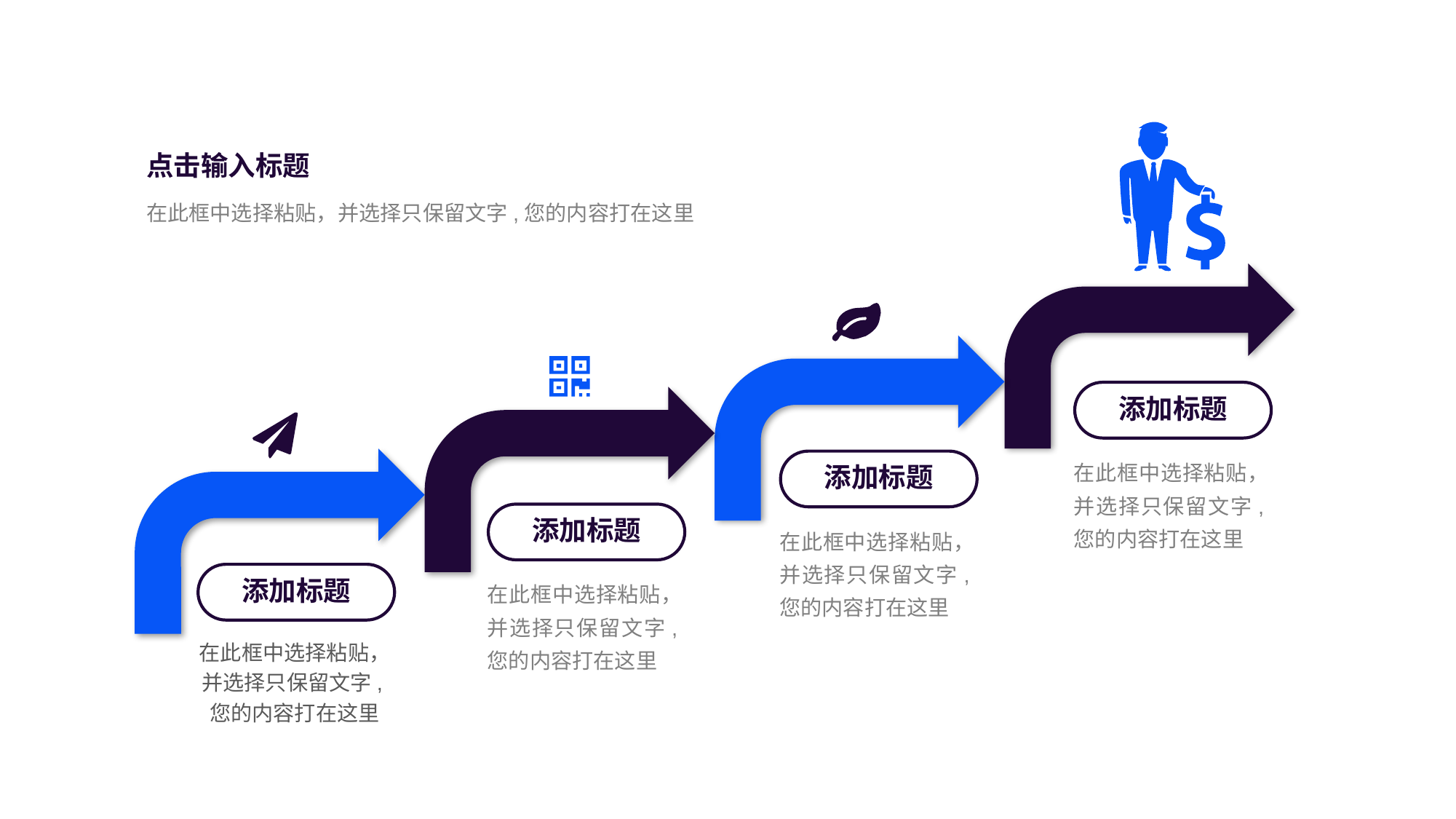

点击输入标题
在此框中选择粘贴，并选择只保留文字,您的内容打在这里

添加标题

在此框中选择粘贴，并选择只保留文字,您的内容打在这里

添加标题

添加标题
在此框中选择粘贴，并选择只保留文字,您的内容打在这里

在此框中选择粘贴，并选择只保留文字,您的内容打在这里
添加标题
在此框中选择粘贴，并选择只保留文字,您的内容打在这里